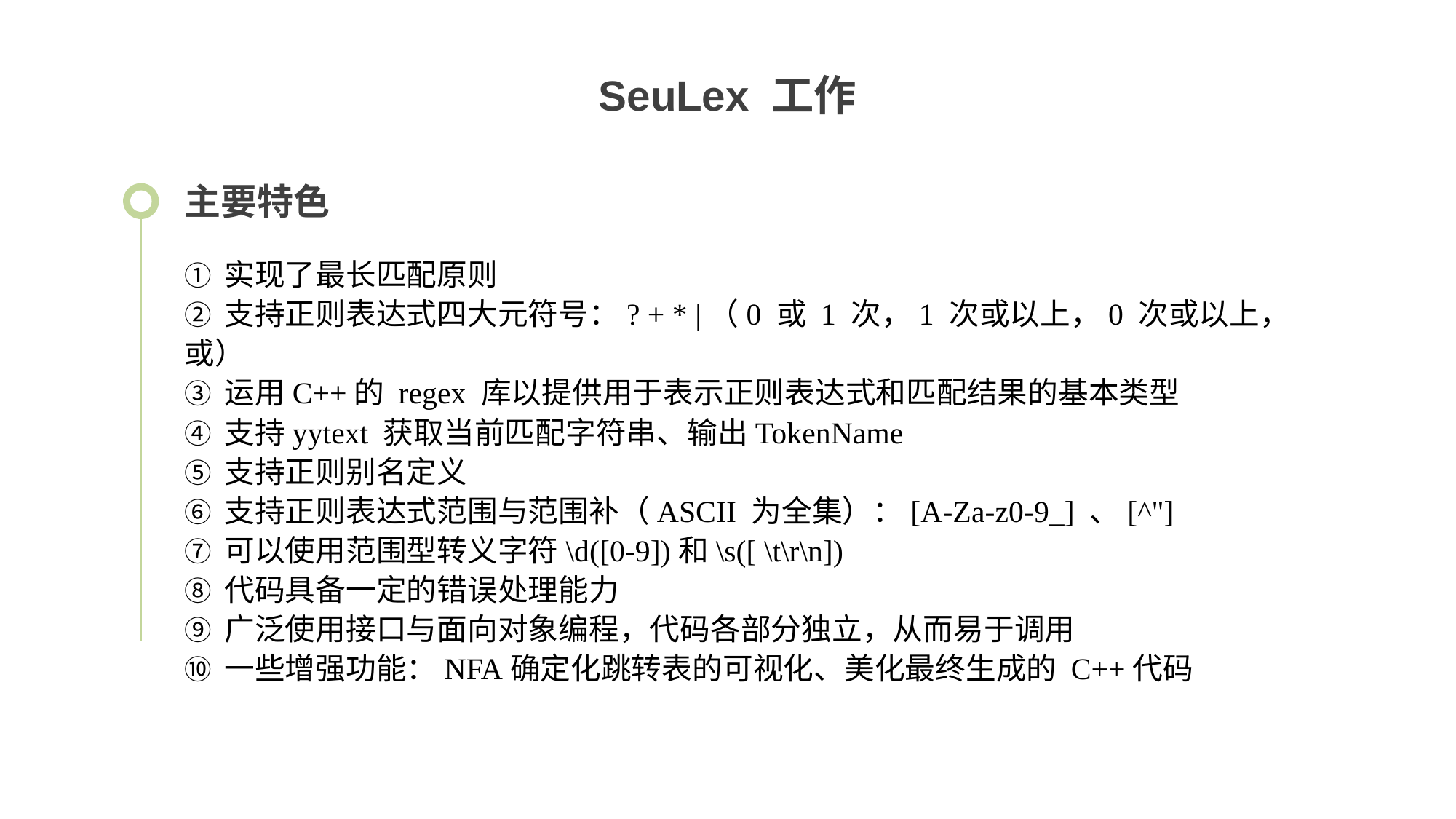

SeuLex 工作
主要特色

① 实现了最长匹配原则
② 支持正则表达式四大元符号：? + * |（0 或 1 次，1 次或以上，0 次或以上，或）
③ 运用C++的 regex 库以提供用于表示正则表达式和匹配结果的基本类型
④ 支持yytext 获取当前匹配字符串、输出TokenName
⑤ 支持正则别名定义
⑥ 支持正则表达式范围与范围补（ASCII 为全集）：[A-Za-z0-9_] 、[^"]
⑦ 可以使用范围型转义字符\d([0-9])和\s([ \t\r\n])
⑧ 代码具备一定的错误处理能力
⑨ 广泛使用接口与面向对象编程，代码各部分独立，从而易于调用
⑩ 一些增强功能：NFA确定化跳转表的可视化、美化最终生成的 C++代码